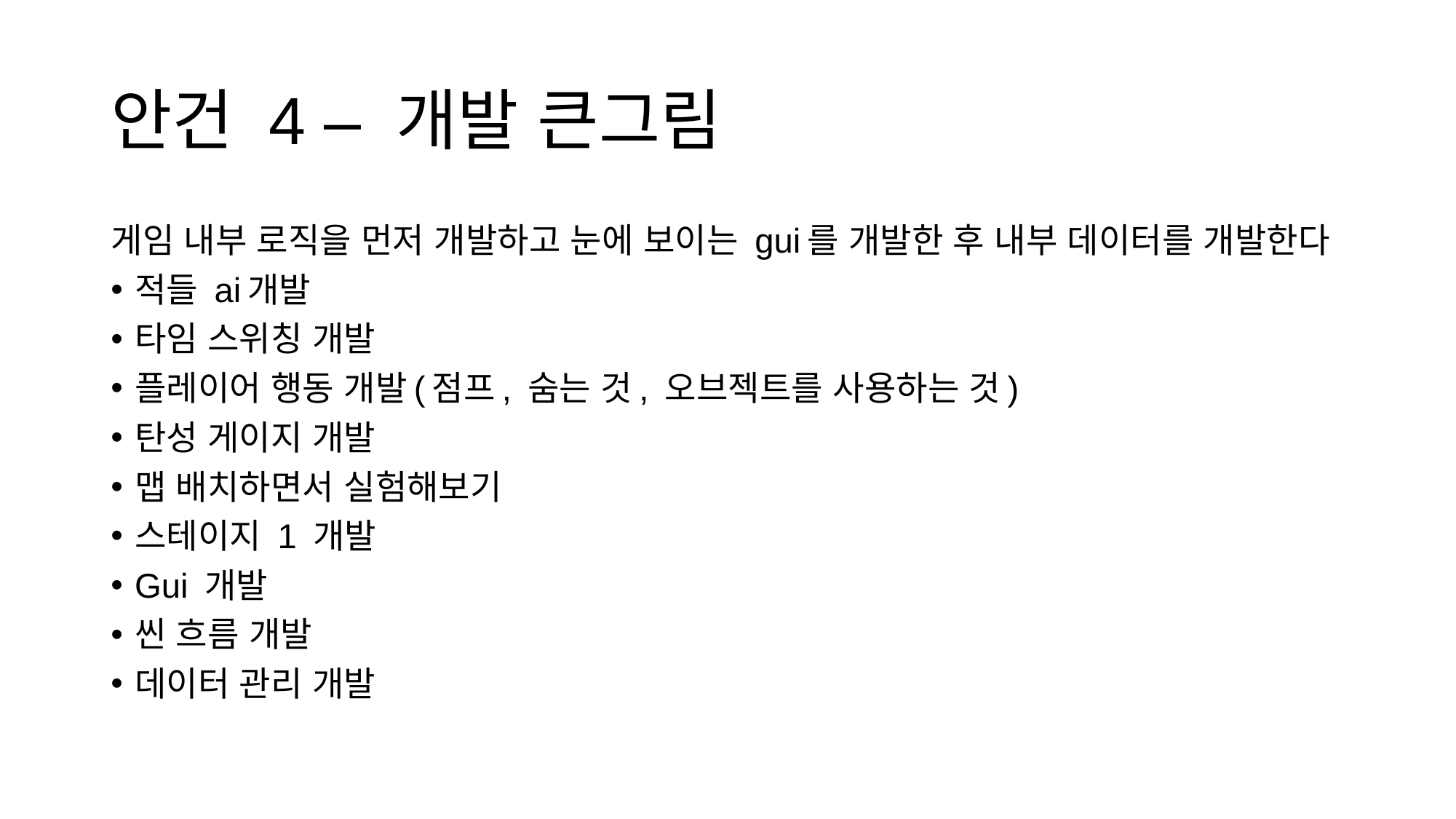

# 안건 4 – 개발 큰그림
게임 내부 로직을 먼저 개발하고 눈에 보이는 gui를 개발한 후 내부 데이터를 개발한다
적들 ai개발
타임 스위칭 개발
플레이어 행동 개발(점프, 숨는 것, 오브젝트를 사용하는 것)
탄성 게이지 개발
맵 배치하면서 실험해보기
스테이지 1 개발
Gui 개발
씬 흐름 개발
데이터 관리 개발